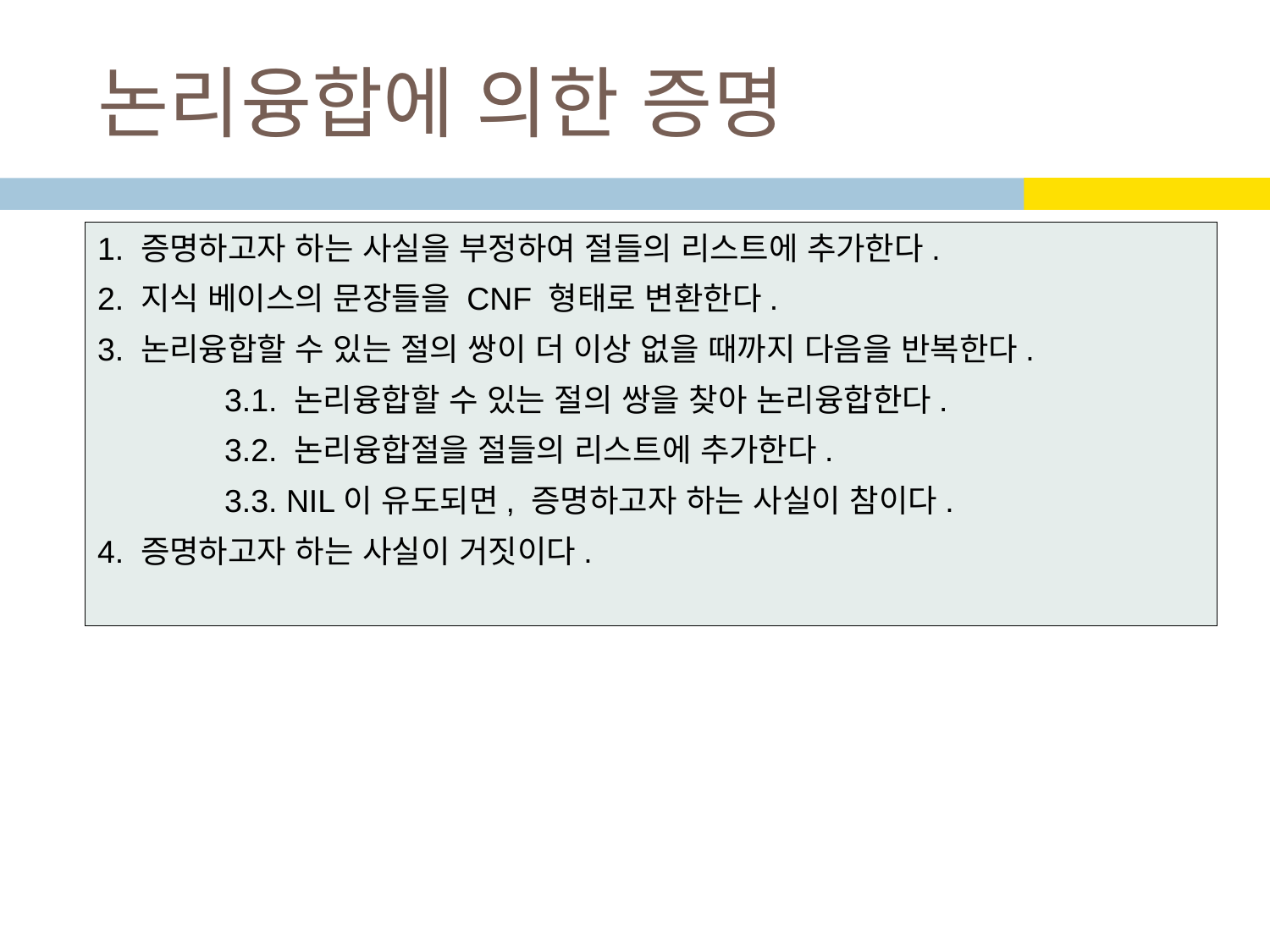

# 논리융합에 의한 증명
1. 증명하고자 하는 사실을 부정하여 절들의 리스트에 추가한다.
2. 지식 베이스의 문장들을 CNF 형태로 변환한다.
3. 논리융합할 수 있는 절의 쌍이 더 이상 없을 때까지 다음을 반복한다.
	3.1. 논리융합할 수 있는 절의 쌍을 찾아 논리융합한다.
	3.2. 논리융합절을 절들의 리스트에 추가한다.
	3.3. NIL이 유도되면, 증명하고자 하는 사실이 참이다.
4. 증명하고자 하는 사실이 거짓이다.